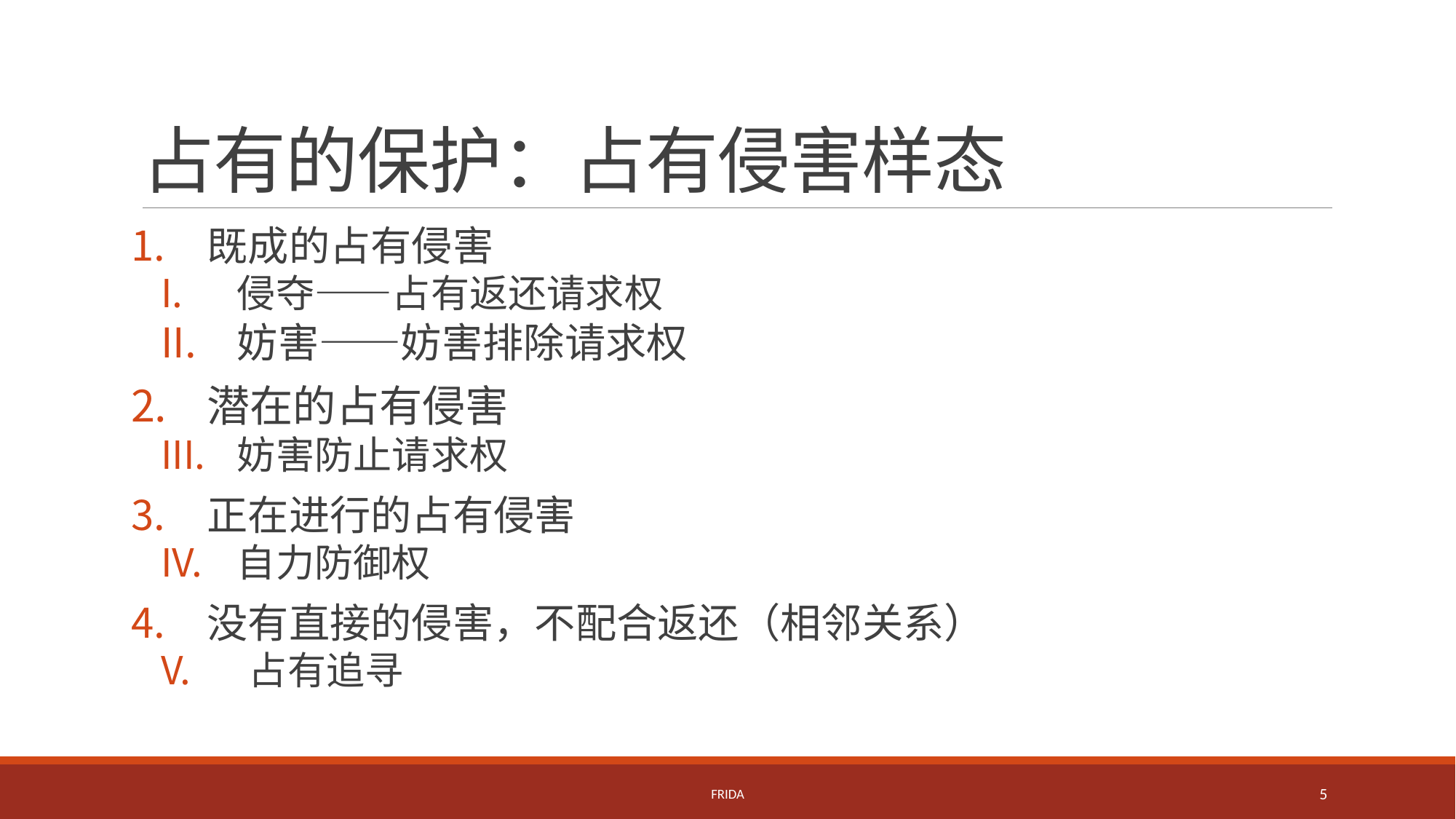

# 占有的保护：占有侵害样态
既成的占有侵害
侵夺——占有返还请求权
妨害——妨害排除请求权
潜在的占有侵害
妨害防止请求权
正在进行的占有侵害
自力防御权
没有直接的侵害，不配合返还（相邻关系）
占有追寻

Frida
5